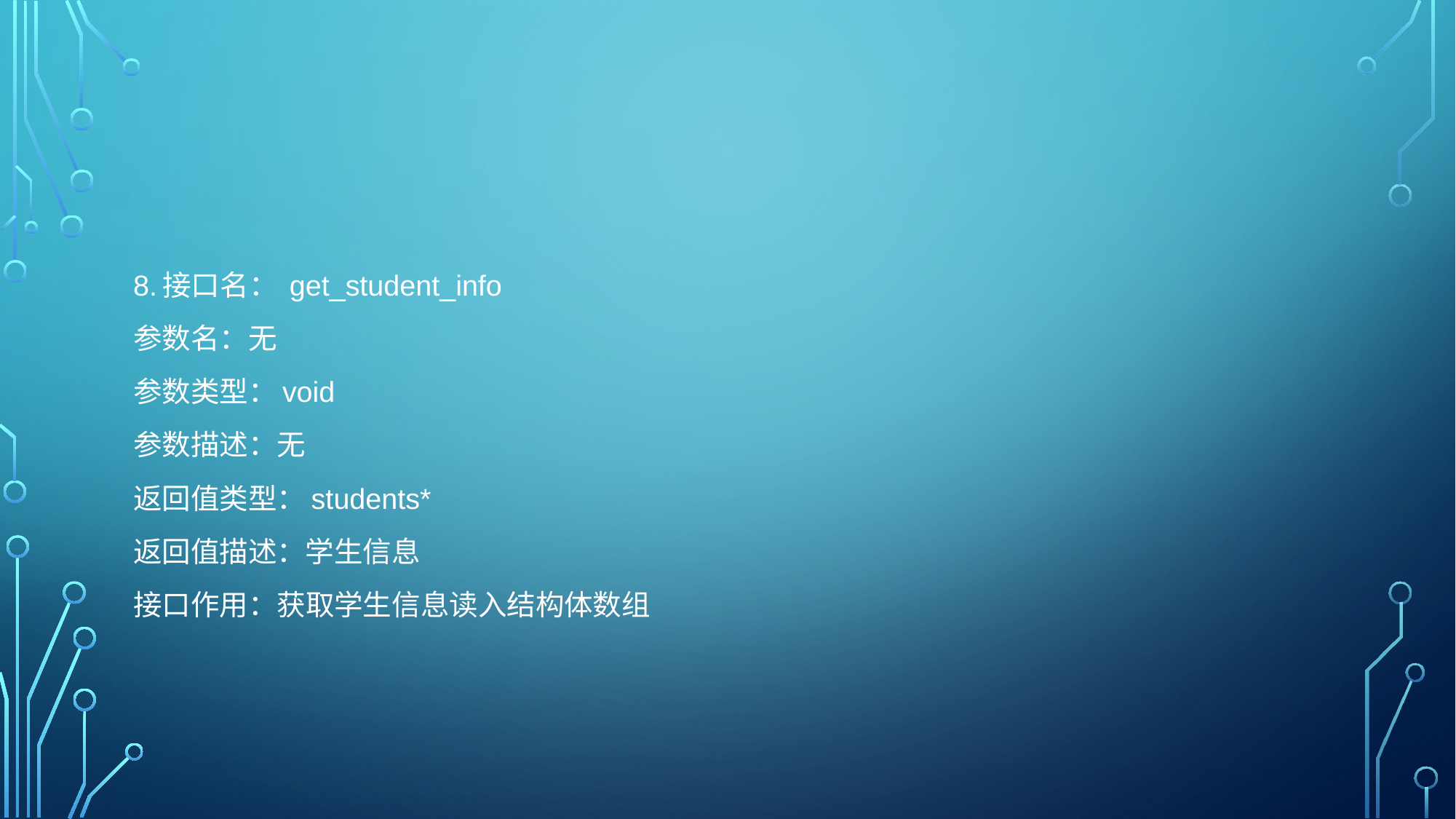

#

8.接口名： get_student_info
参数名：无
参数类型：void
参数描述：无
返回值类型：students*
返回值描述：学生信息
接口作用：获取学生信息读入结构体数组